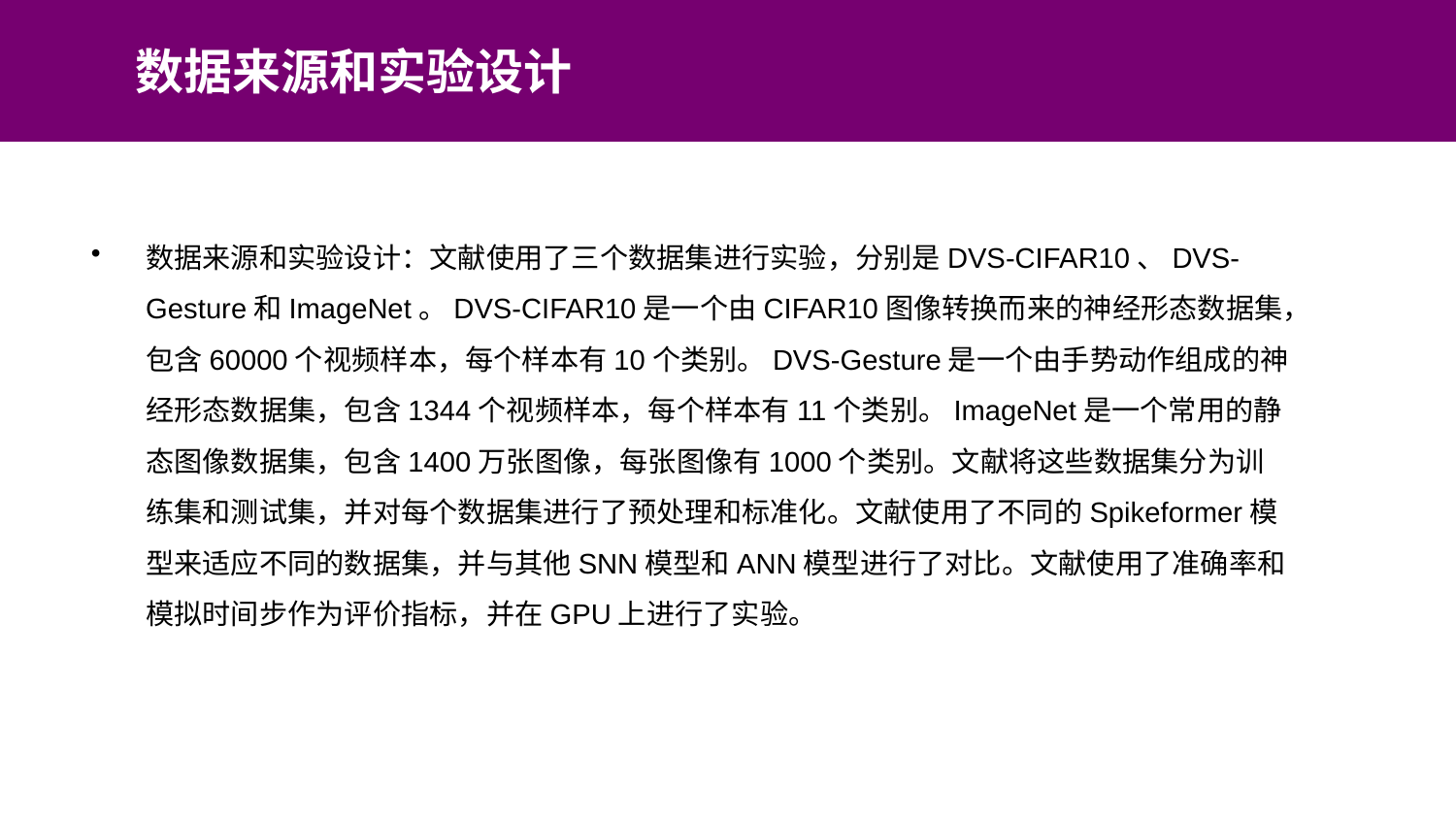

数据来源和实验设计
数据来源和实验设计：文献使用了三个数据集进行实验，分别是DVS-CIFAR10、DVS-Gesture和ImageNet。DVS-CIFAR10是一个由CIFAR10图像转换而来的神经形态数据集，包含60000个视频样本，每个样本有10个类别。DVS-Gesture是一个由手势动作组成的神经形态数据集，包含1344个视频样本，每个样本有11个类别。ImageNet是一个常用的静态图像数据集，包含1400万张图像，每张图像有1000个类别。文献将这些数据集分为训练集和测试集，并对每个数据集进行了预处理和标准化。文献使用了不同的Spikeformer模型来适应不同的数据集，并与其他SNN模型和ANN模型进行了对比。文献使用了准确率和模拟时间步作为评价指标，并在GPU上进行了实验。